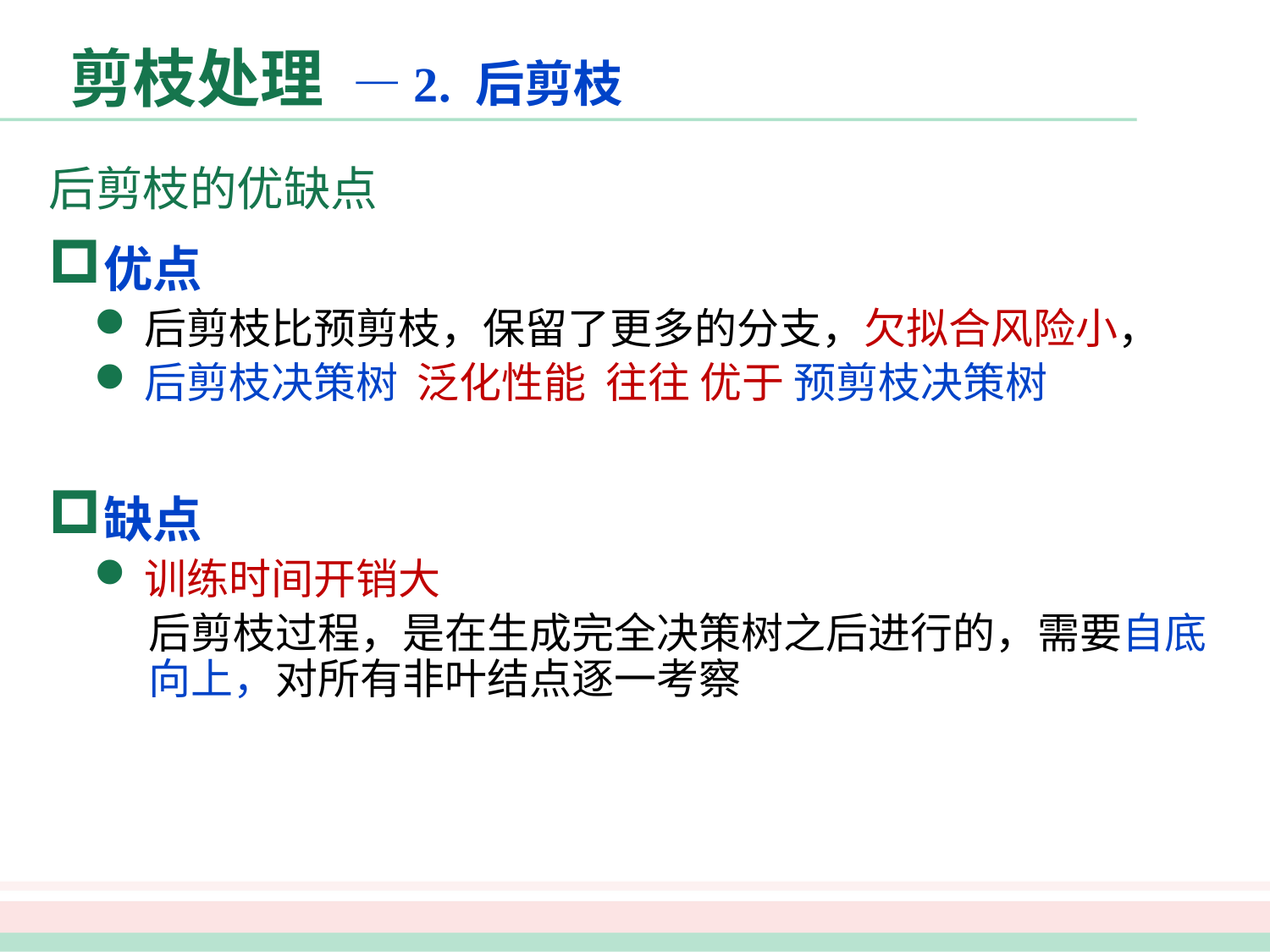

剪枝处理  —2. 后剪枝
后剪枝的优缺点
优点
后剪枝比预剪枝，保留了更多的分支，欠拟合风险小，
后剪枝决策树  泛化性能  往往 优于 预剪枝决策树

缺点
训练时间开销大
后剪枝过程，是在生成完全决策树之后进行的，需要自底向上，对所有非叶结点逐一考察